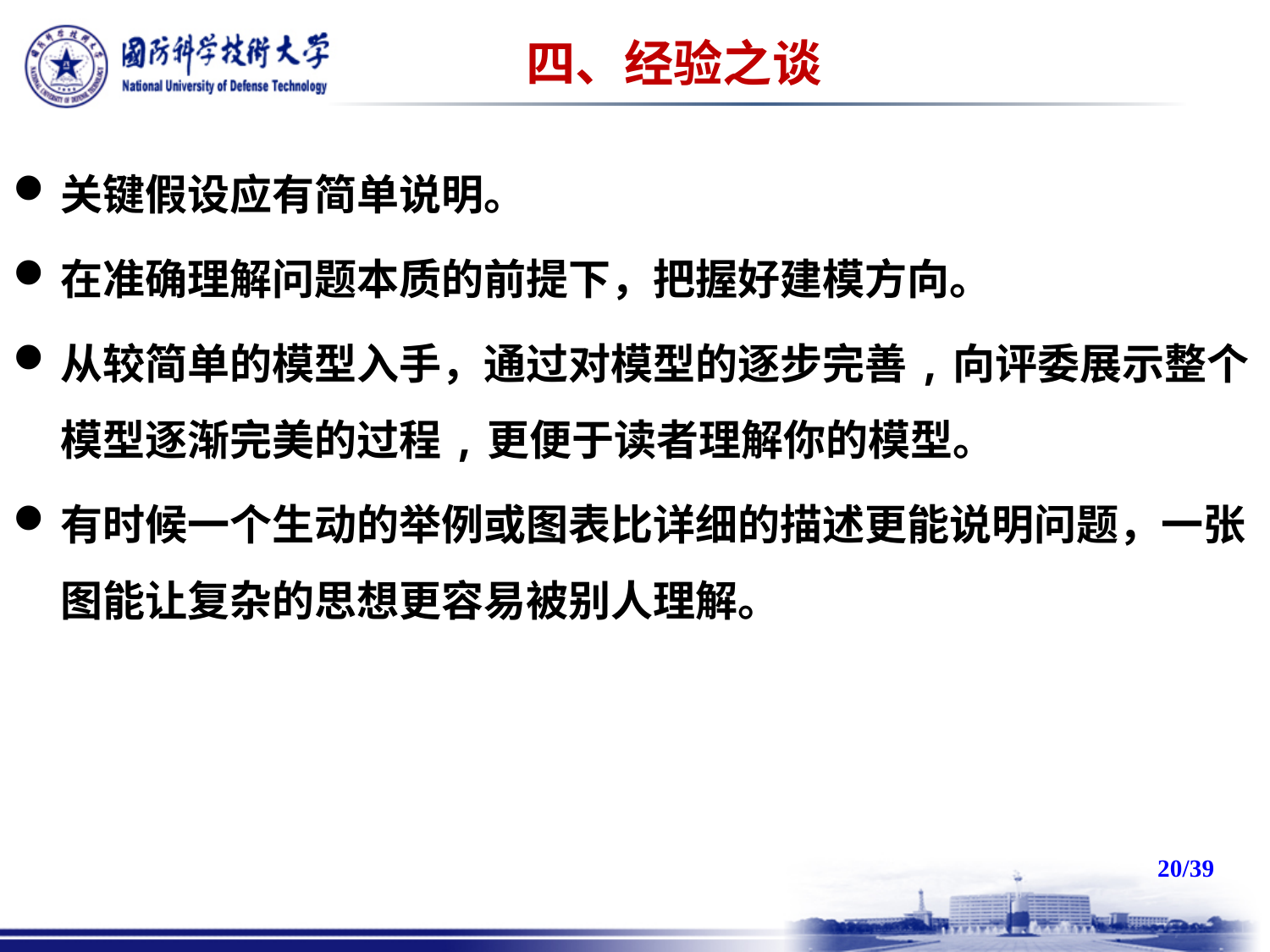

四、经验之谈
关键假设应有简单说明。
在准确理解问题本质的前提下，把握好建模方向。
从较简单的模型入手，通过对模型的逐步完善,向评委展示整个模型逐渐完美的过程,更便于读者理解你的模型。
有时候一个生动的举例或图表比详细的描述更能说明问题，一张图能让复杂的思想更容易被别人理解。